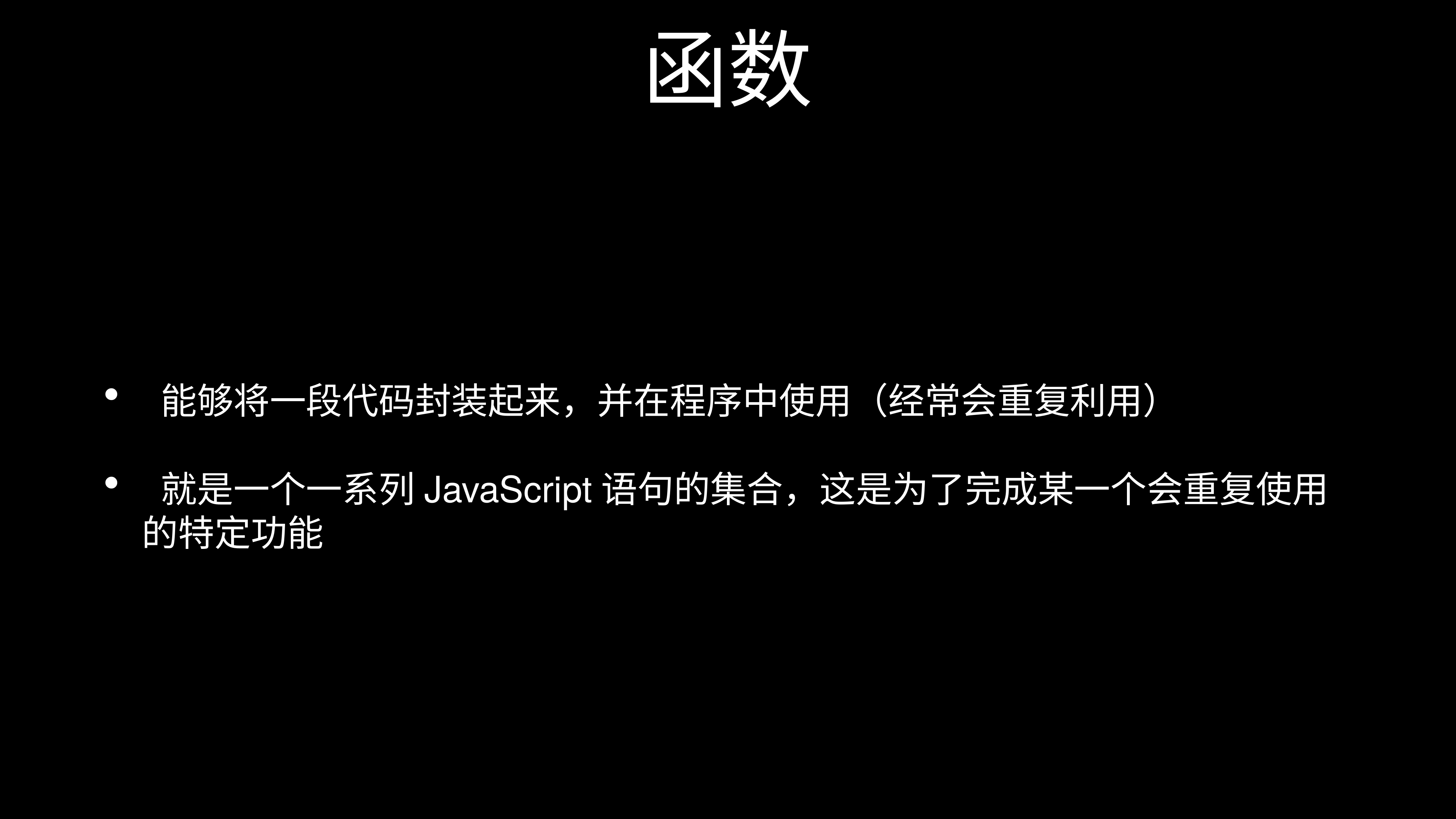

# 函数
 能够将一段代码封装起来，并在程序中使用（经常会重复利用）
 就是一个一系列JavaScript语句的集合，这是为了完成某一个会重复使用的特定功能